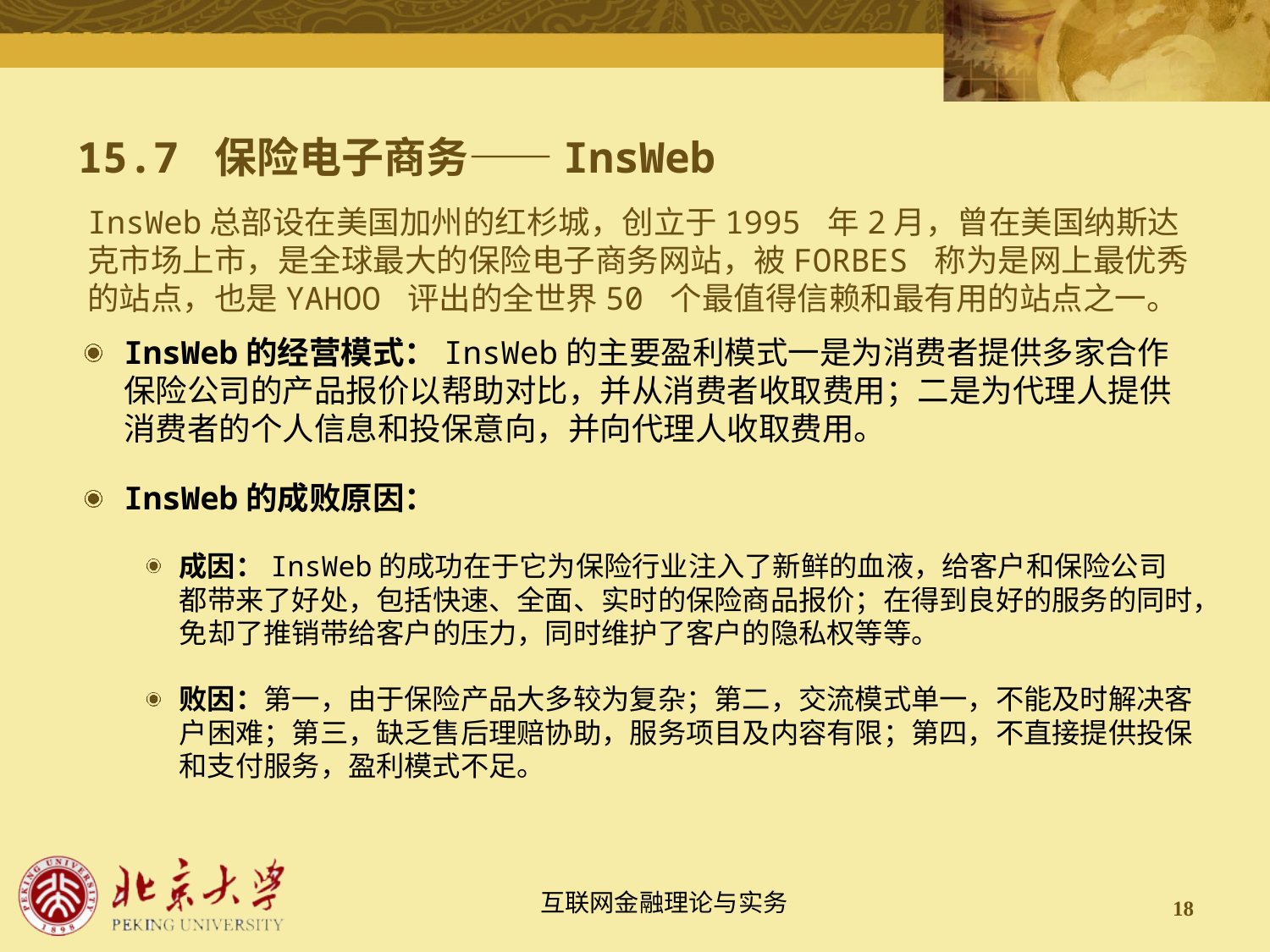

# 15.7 保险电子商务——InsWeb
InsWeb总部设在美国加州的红杉城，创立于1995 年2月，曾在美国纳斯达克市场上市，是全球最大的保险电子商务网站，被FORBES 称为是网上最优秀的站点，也是YAHOO 评出的全世界50 个最值得信赖和最有用的站点之一。
InsWeb的经营模式：InsWeb的主要盈利模式一是为消费者提供多家合作保险公司的产品报价以帮助对比，并从消费者收取费用；二是为代理人提供消费者的个人信息和投保意向，并向代理人收取费用。
InsWeb的成败原因：
成因：InsWeb的成功在于它为保险行业注入了新鲜的血液，给客户和保险公司都带来了好处，包括快速、全面、实时的保险商品报价；在得到良好的服务的同时，免却了推销带给客户的压力，同时维护了客户的隐私权等等。
败因：第一，由于保险产品大多较为复杂；第二，交流模式单一，不能及时解决客户困难；第三，缺乏售后理赔协助，服务项目及内容有限；第四，不直接提供投保和支付服务，盈利模式不足。
18